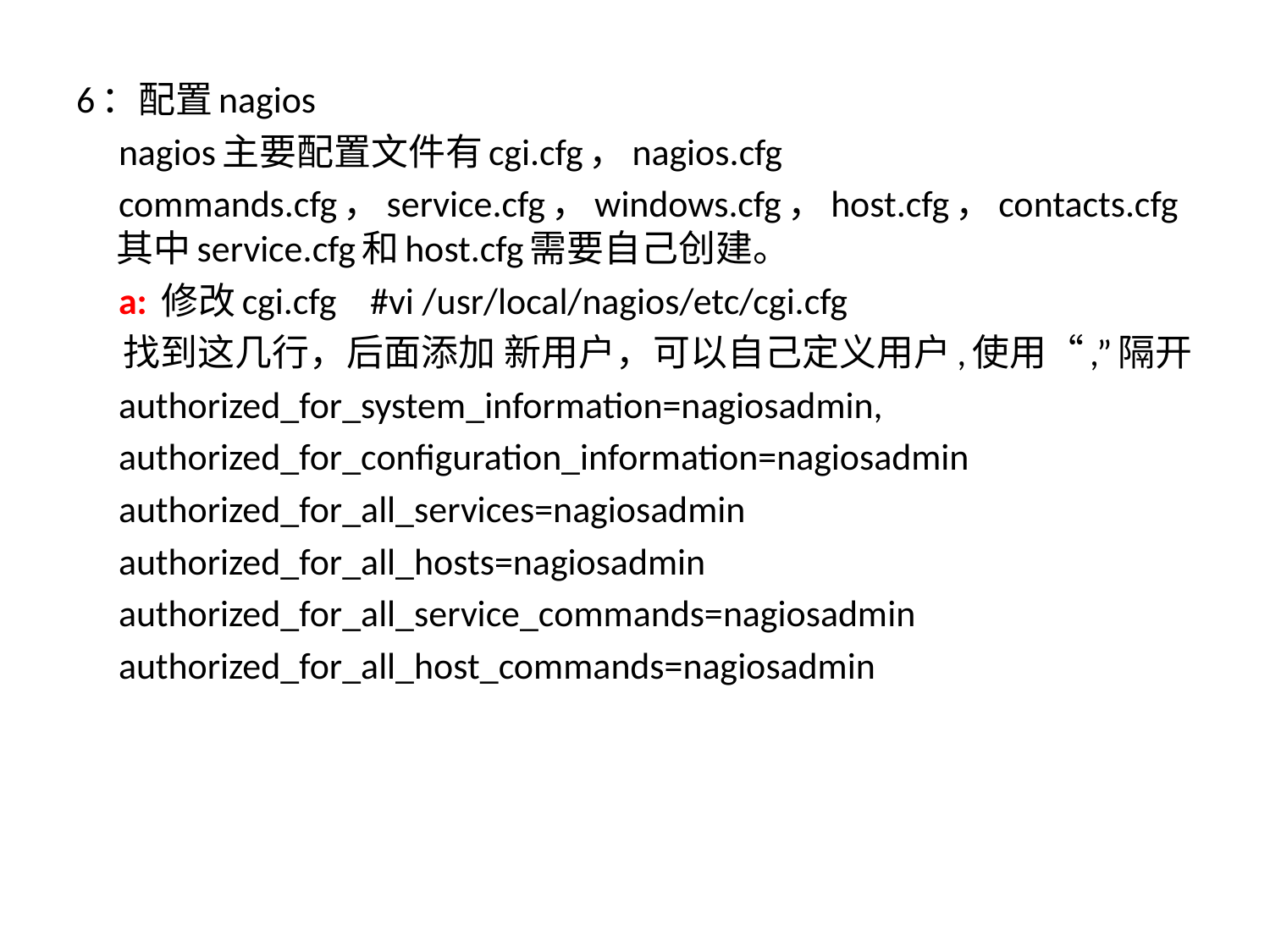

#
6：配置nagios
     nagios主要配置文件有cgi.cfg，nagios.cfg
     commands.cfg，service.cfg，windows.cfg，host.cfg，contacts.cfg  其中service.cfg和host.cfg需要自己创建。
     a: 修改cgi.cfg    #vi /usr/local/nagios/etc/cgi.cfg
     找到这几行，后面添加 新用户，可以自己定义用户,使用“,”隔开
     authorized_for_system_information=nagiosadmin,
     authorized_for_configuration_information=nagiosadmin
     authorized_for_all_services=nagiosadmin
     authorized_for_all_hosts=nagiosadmin
     authorized_for_all_service_commands=nagiosadmin
     authorized_for_all_host_commands=nagiosadmin